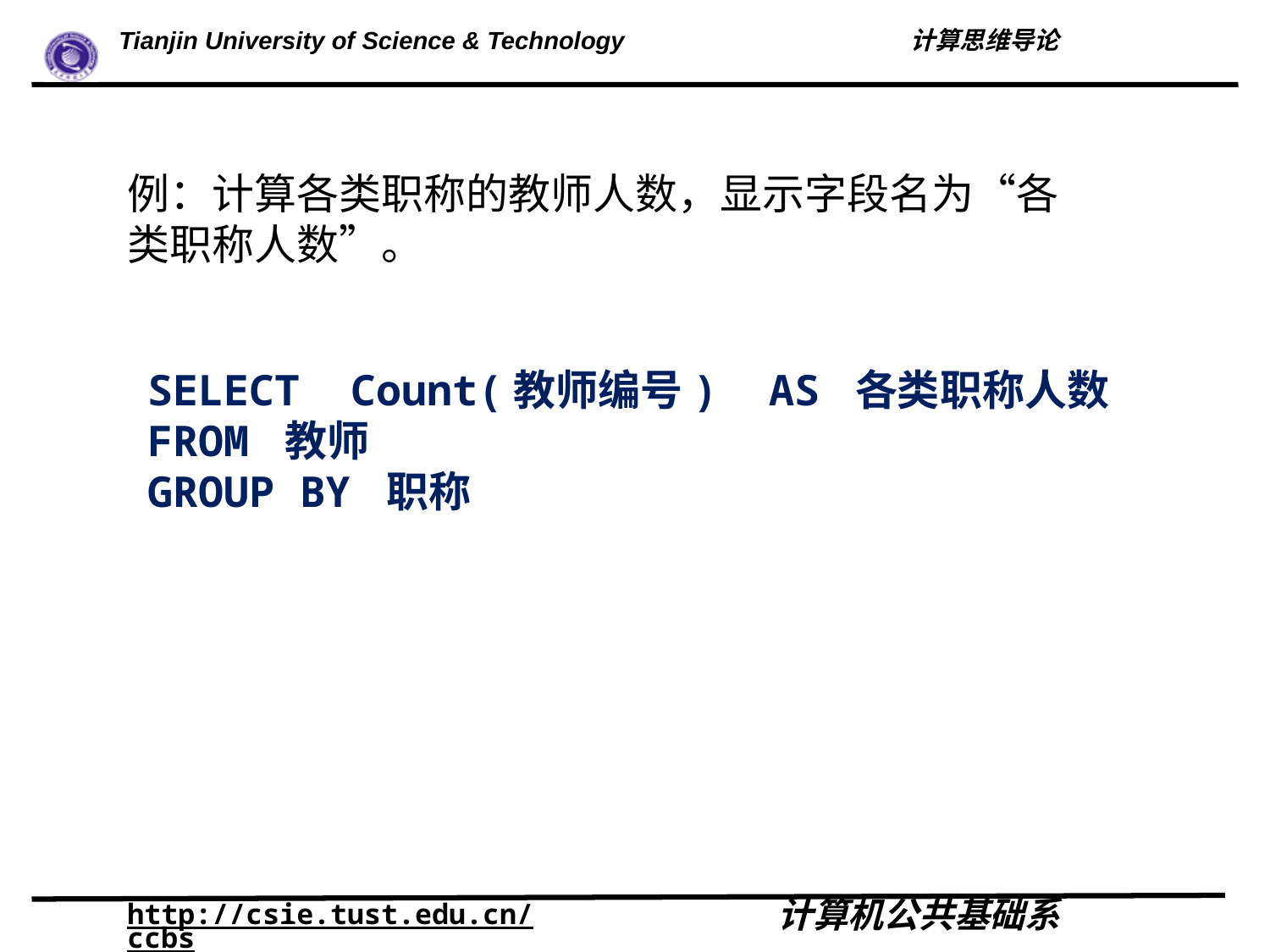

例：计算各类职称的教师人数，显示字段名为“各类职称人数”。
SELECT  Count(教师编号)  AS 各类职称人数
FROM 教师
GROUP BY 职称